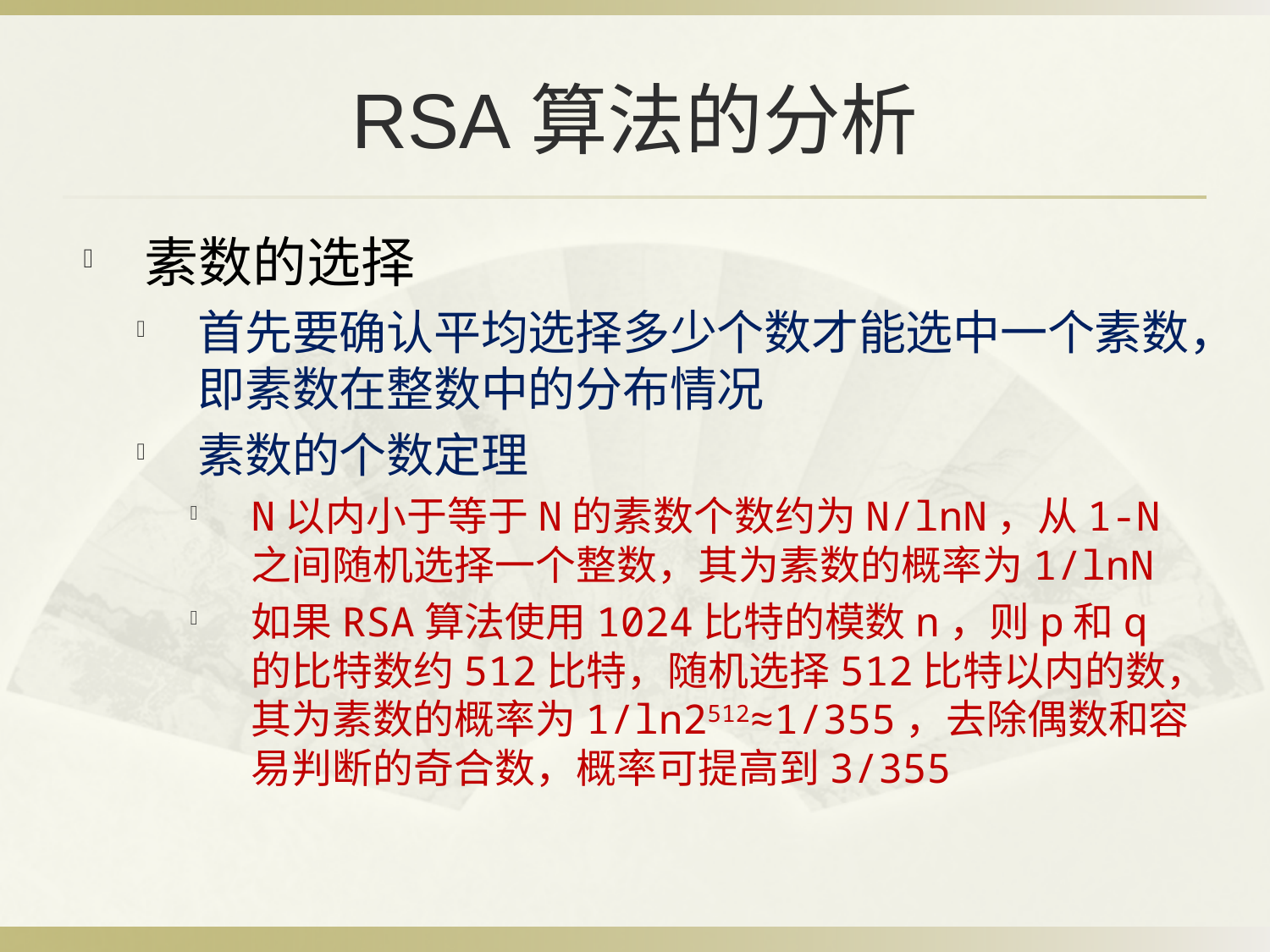

# RSA算法的分析
素数的选择
首先要确认平均选择多少个数才能选中一个素数，即素数在整数中的分布情况
素数的个数定理
N以内小于等于N的素数个数约为N/lnN，从1-N之间随机选择一个整数，其为素数的概率为1/lnN
如果RSA算法使用1024比特的模数n，则p和q的比特数约512比特，随机选择512比特以内的数，其为素数的概率为1/ln2512≈1/355，去除偶数和容易判断的奇合数，概率可提高到3/355